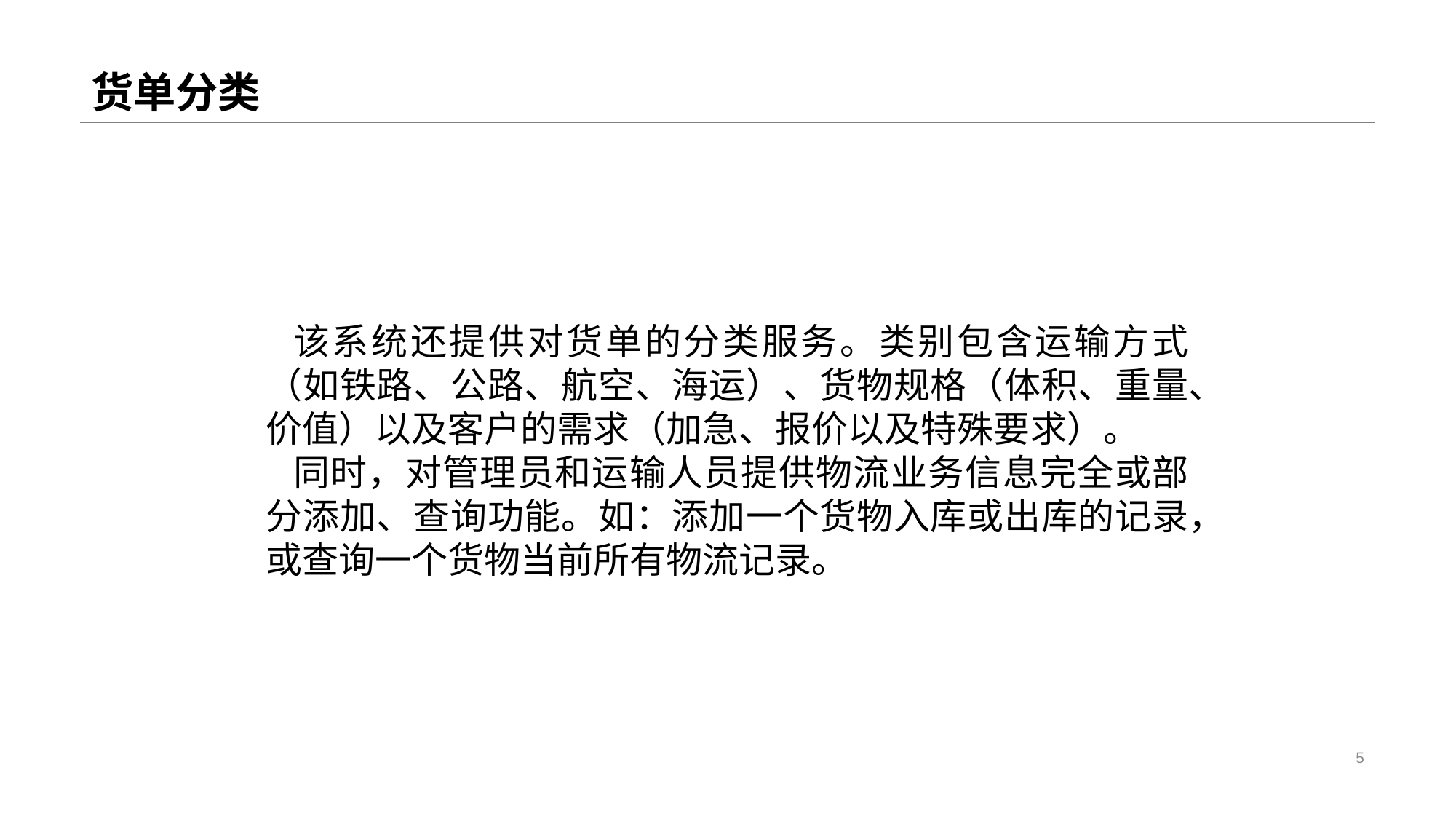

# 货单分类

该系统还提供对货单的分类服务。类别包含运输方式（如铁路、公路、航空、海运）、货物规格（体积、重量、价值）以及客户的需求（加急、报价以及特殊要求）。
同时，对管理员和运输人员提供物流业务信息完全或部分添加、查询功能。如：添加一个货物入库或出库的记录，或查询一个货物当前所有物流记录。
5